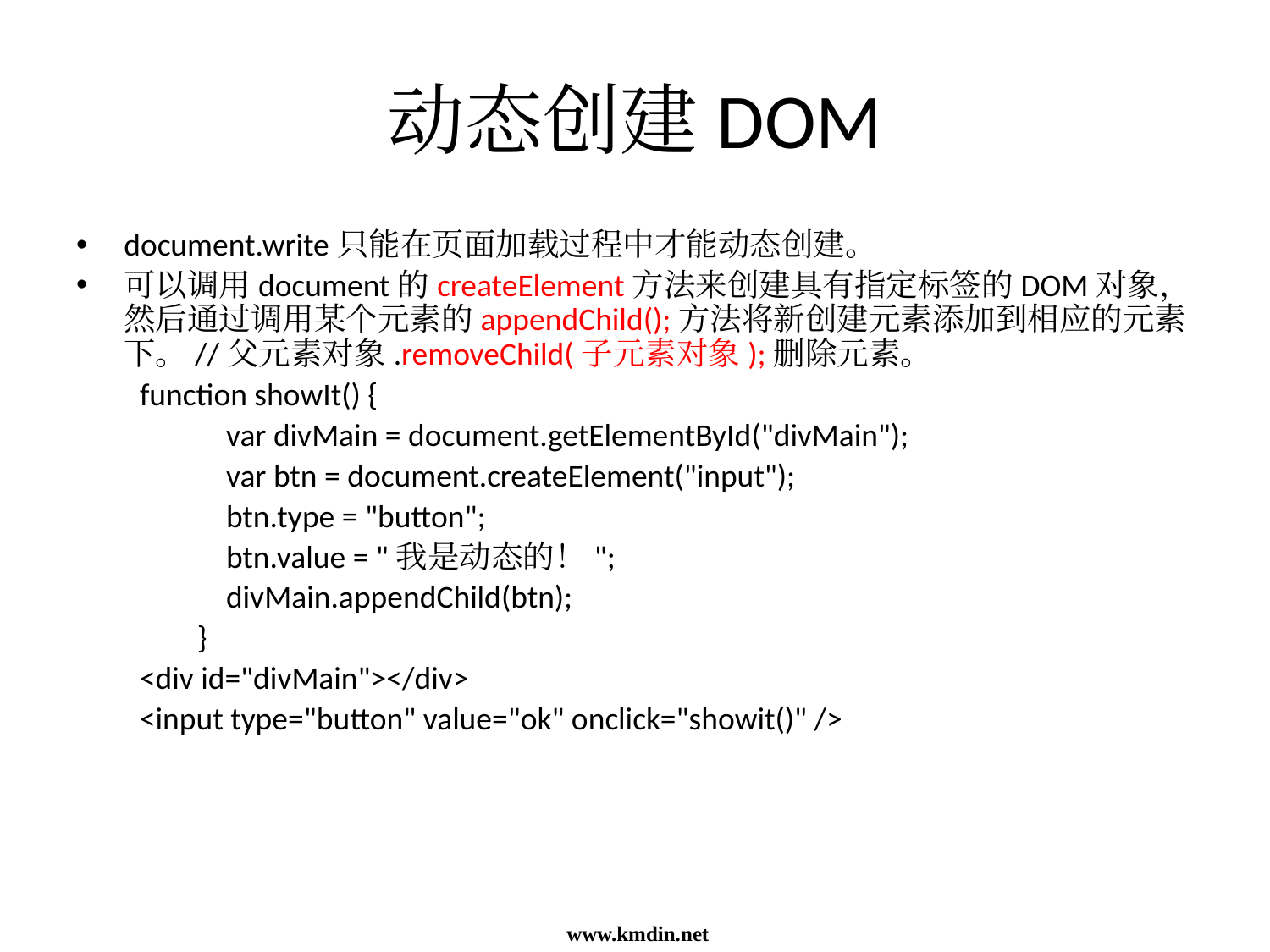

动态创建DOM
document.write只能在页面加载过程中才能动态创建。
可以调用document的createElement方法来创建具有指定标签的DOM对象，然后通过调用某个元素的appendChild();方法将新创建元素添加到相应的元素下。//父元素对象.removeChild(子元素对象);删除元素。
function showIt() {
            var divMain = document.getElementById("divMain");
            var btn = document.createElement("input");
            btn.type = "button";
            btn.value = "我是动态的！";
            divMain.appendChild(btn);
        }
<div id="divMain"></div>
<input type="button" value="ok" onclick="showit()" />